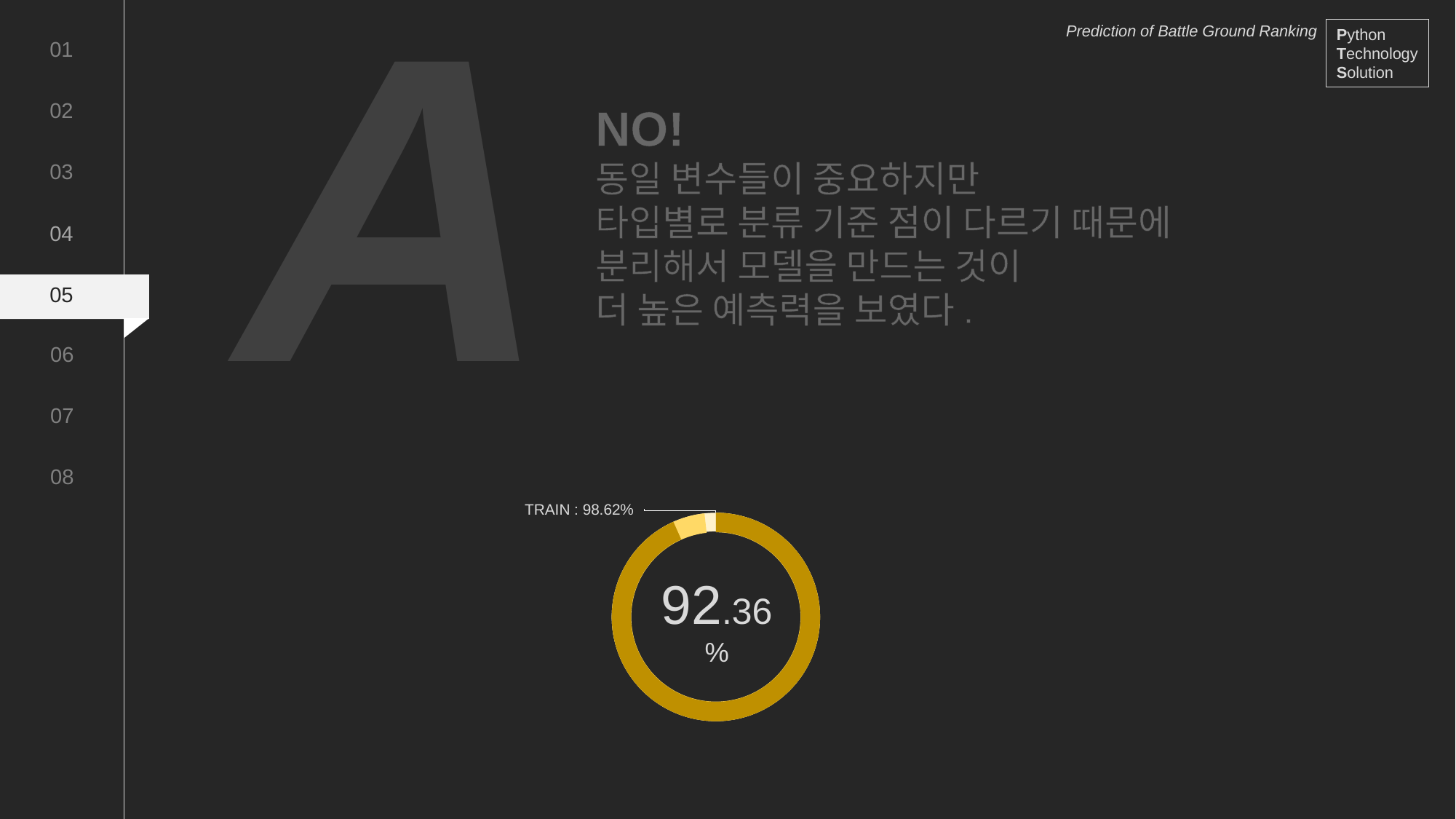

A
Prediction of Battle Ground Ranking
Python
Technology
Solution
01
02
NO!
동일 변수들이 중요하지만
타입별로 분류 기준 점이 다르기 때문에
분리해서 모델을 만드는 것이
더 높은 예측력을 보였다.
03
04

05
06
07
Matchtype을 분리하지 않았을 시 예측력
08
TRAIN : 98.62%

92.36
%